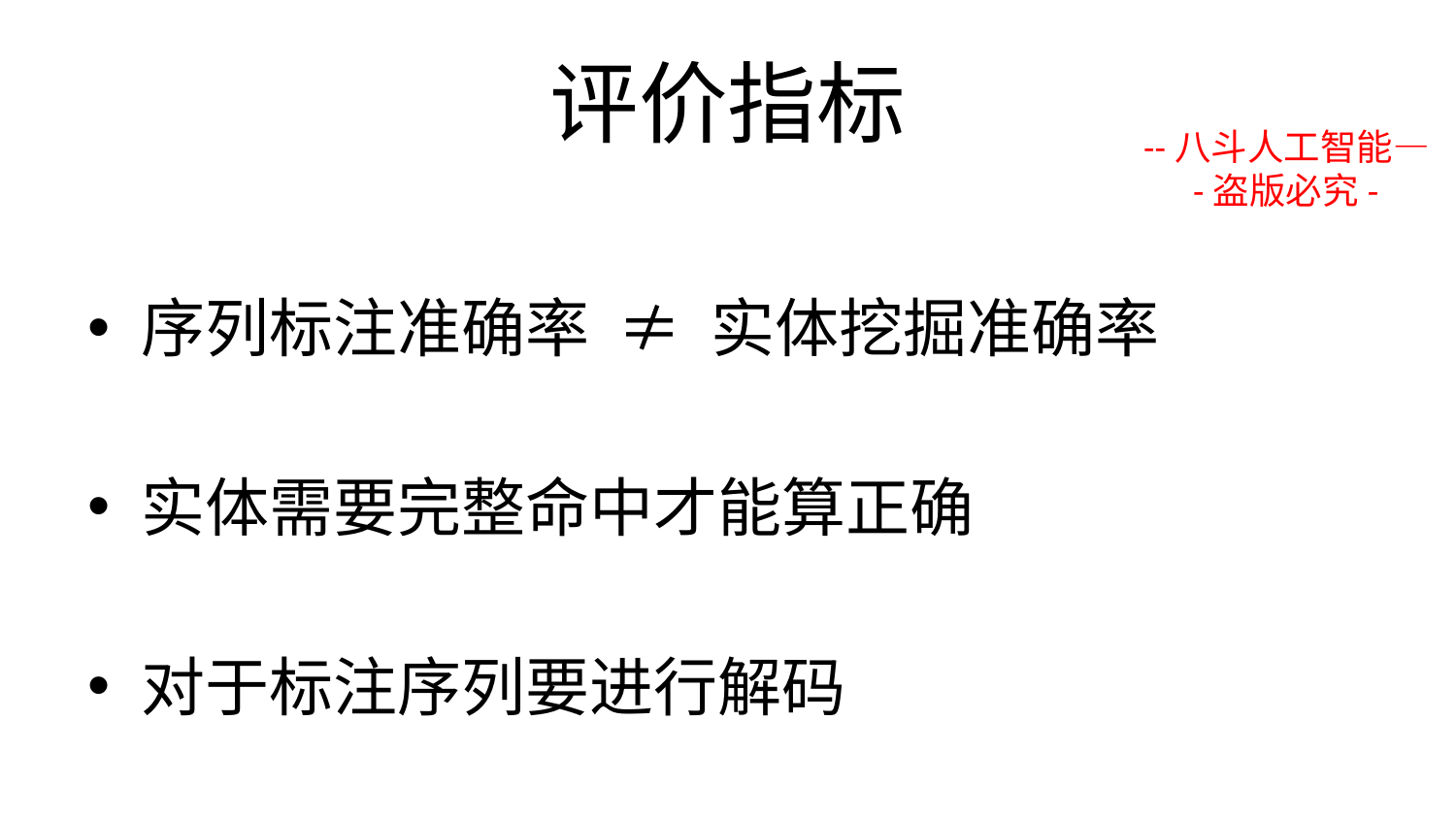

# 评价指标
--八斗人工智能—
      -盗版必究-

序列标注准确率  ≠  实体挖掘准确率

实体需要完整命中才能算正确

对于标注序列要进行解码